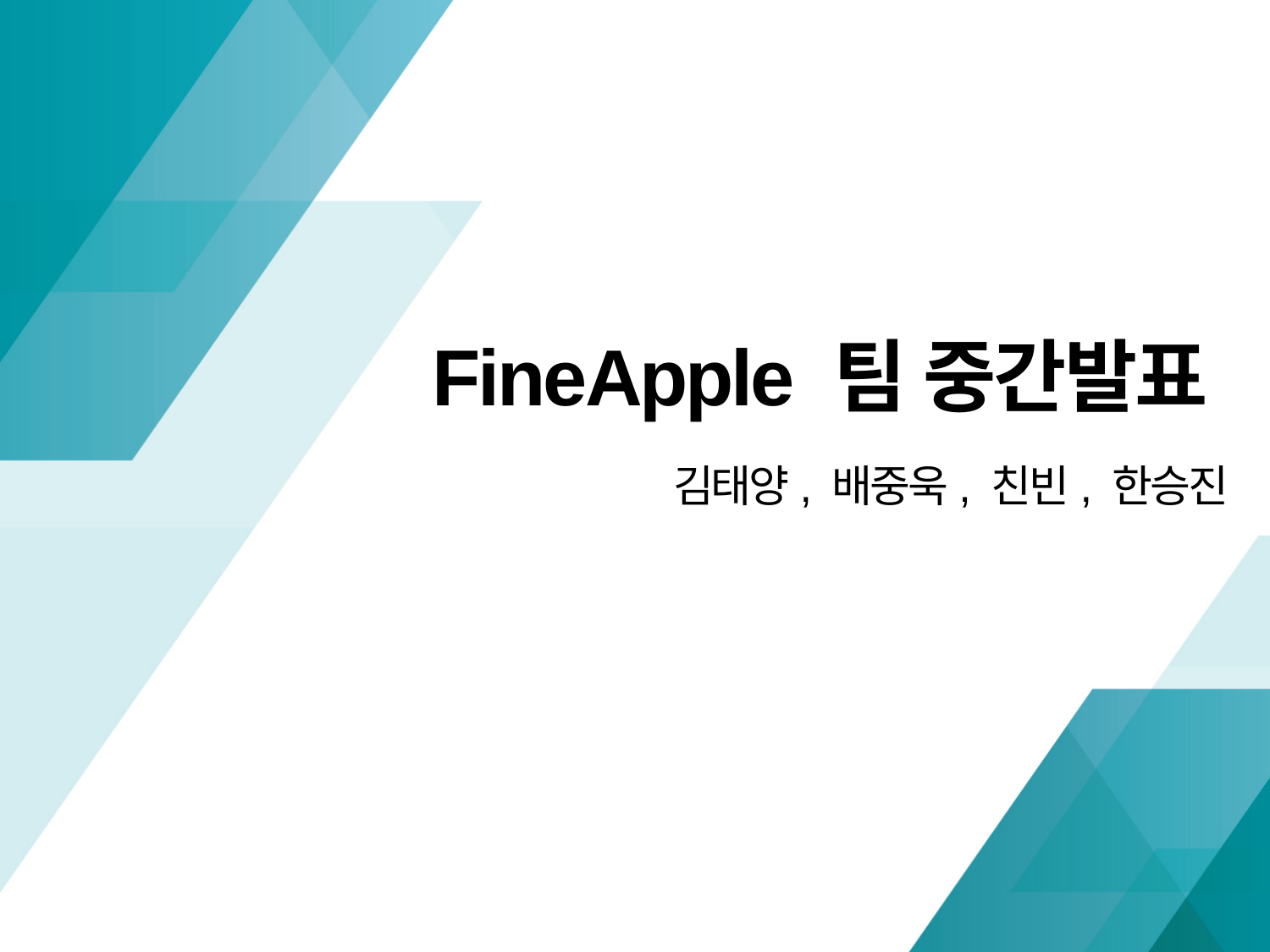

FineApple 팀 중간발표
김태양, 배중욱, 친빈, 한승진